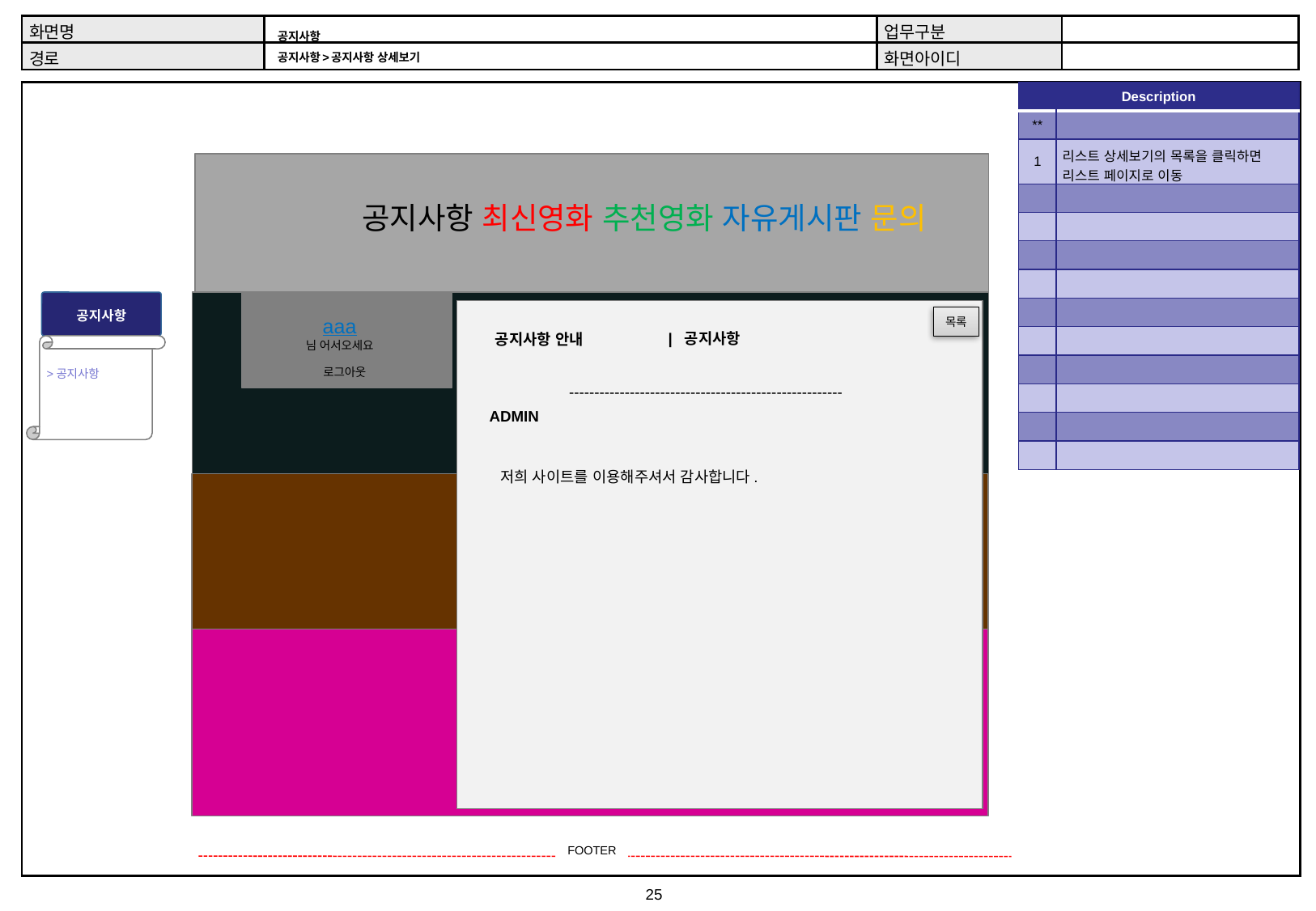

# 공지사항 공지사항>공지사항 상세보기
| Description |  |
| --- | --- |
| \*\* |  |
| 1 | 리스트 상세보기의 목록을 클릭하면 리스트 페이지로 이동 |
|  |  |
|  |  |
|  |  |
|  |  |
|  |  |
|  |  |
|  |  |
|  |  |
|  |  |
|  |  |

공지사항 최신영화 추천영화 자유게시판 문의

공지사항

목록
aaa
님 어서오세요
|  공지사항
공지사항 안내

>공지사항
로그아웃
------------------------------------------------------
ADMIN
저희 사이트를 이용해주셔서 감사합니다.